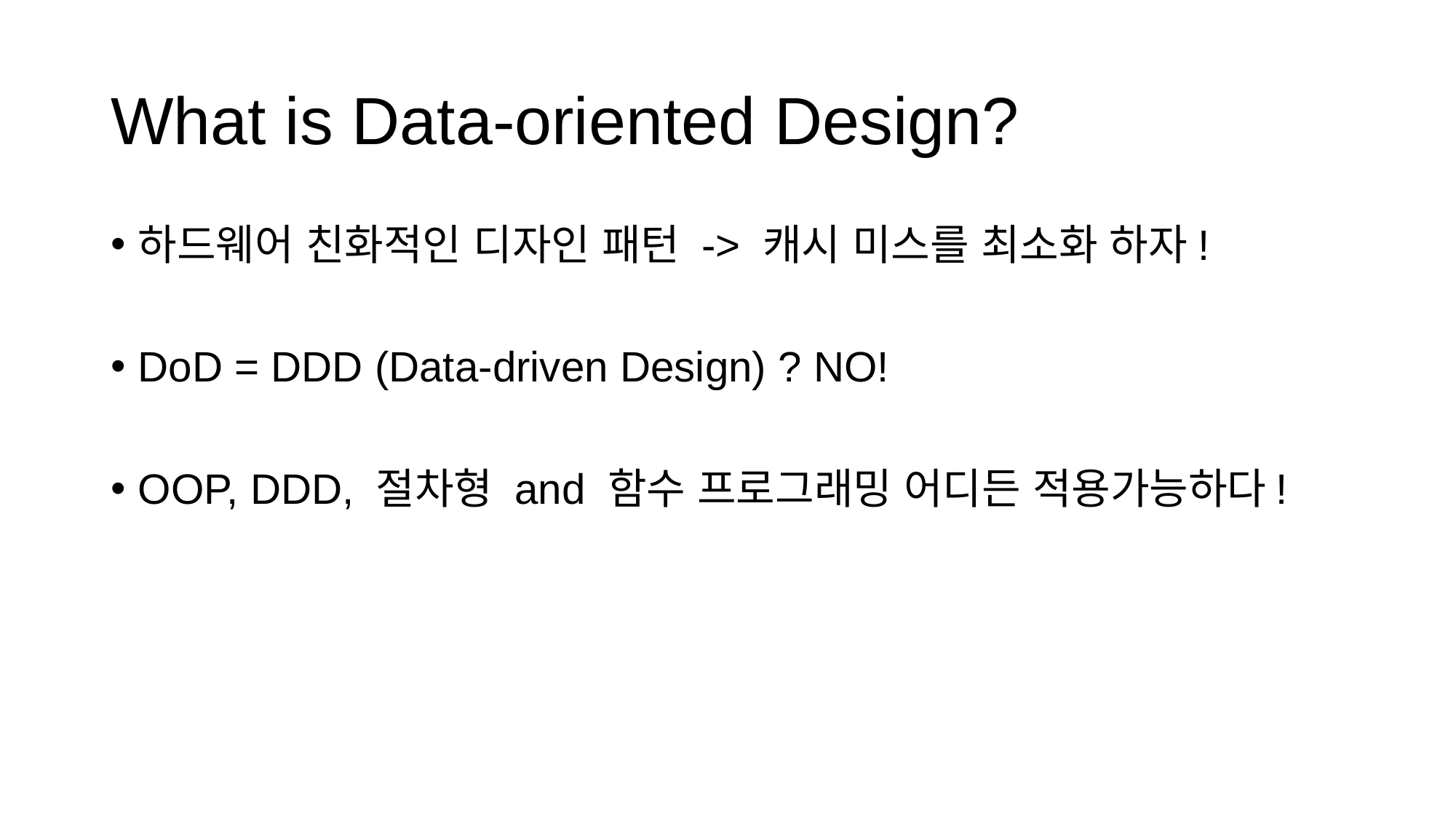

# What is Data-oriented Design?
하드웨어 친화적인 디자인 패턴 -> 캐시 미스를 최소화 하자!

DoD = DDD (Data-driven Design) ? NO!

OOP, DDD, 절차형 and 함수 프로그래밍 어디든 적용가능하다!